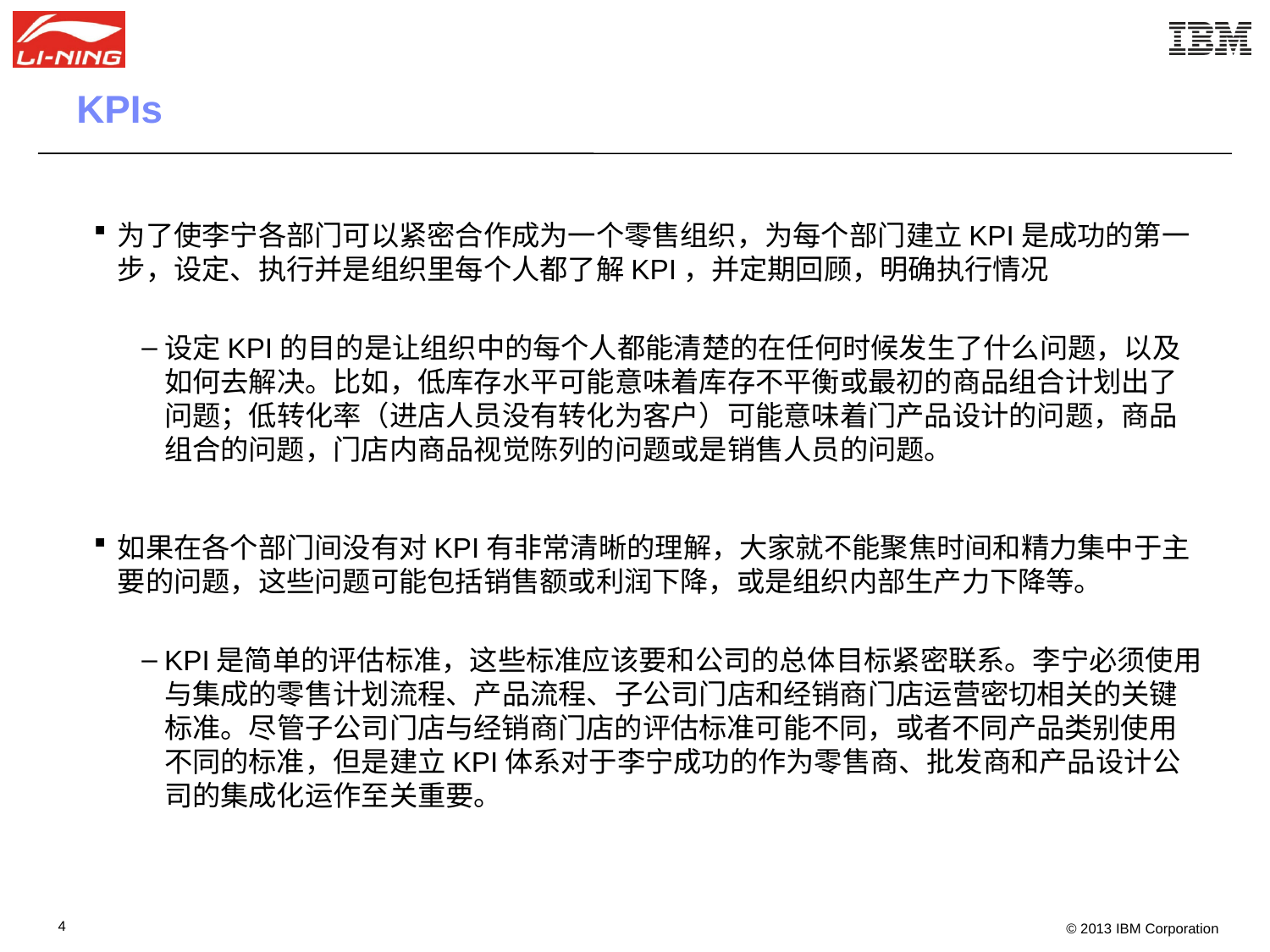

KPIs
为了使李宁各部门可以紧密合作成为一个零售组织，为每个部门建立KPI是成功的第一步，设定、执行并是组织里每个人都了解KPI，并定期回顾，明确执行情况

设定KPI的目的是让组织中的每个人都能清楚的在任何时候发生了什么问题，以及如何去解决。比如，低库存水平可能意味着库存不平衡或最初的商品组合计划出了问题；低转化率（进店人员没有转化为客户）可能意味着门产品设计的问题，商品组合的问题，门店内商品视觉陈列的问题或是销售人员的问题。

如果在各个部门间没有对KPI有非常清晰的理解，大家就不能聚焦时间和精力集中于主要的问题，这些问题可能包括销售额或利润下降，或是组织内部生产力下降等。

KPI是简单的评估标准，这些标准应该要和公司的总体目标紧密联系。李宁必须使用与集成的零售计划流程、产品流程、子公司门店和经销商门店运营密切相关的关键标准。尽管子公司门店与经销商门店的评估标准可能不同，或者不同产品类别使用不同的标准，但是建立KPI体系对于李宁成功的作为零售商、批发商和产品设计公司的集成化运作至关重要。